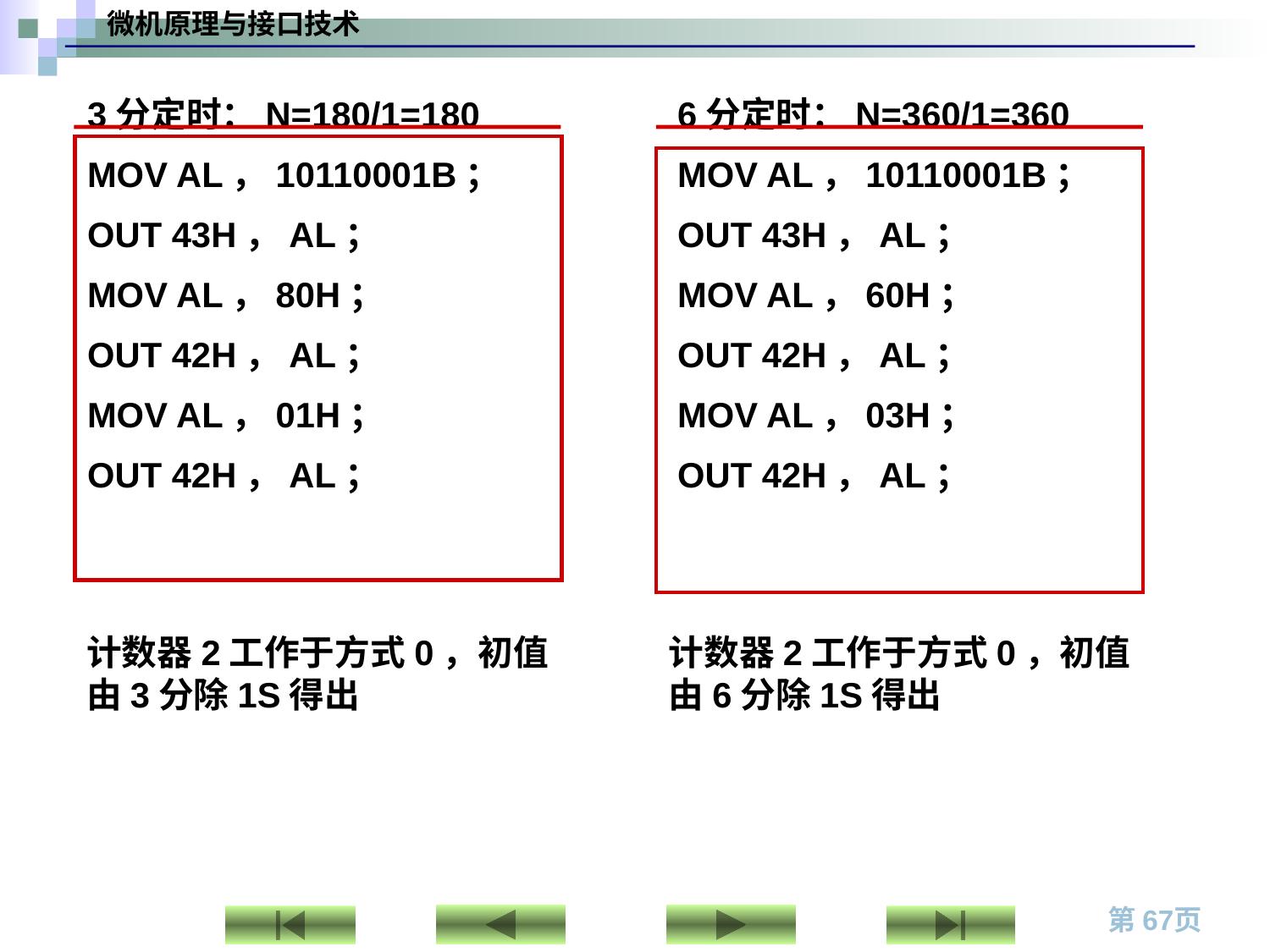

3分定时：N=180/1=180
MOV AL，10110001B；
OUT 43H，AL；
MOV AL，80H；
OUT 42H，AL；
MOV AL，01H；
OUT 42H，AL；
6分定时：N=360/1=360
MOV AL，10110001B；
OUT 43H，AL；
MOV AL，60H；
OUT 42H，AL；
MOV AL，03H；
OUT 42H，AL；

计数器2工作于方式0，初值由3分除1S得出
计数器2工作于方式0，初值由6分除1S得出